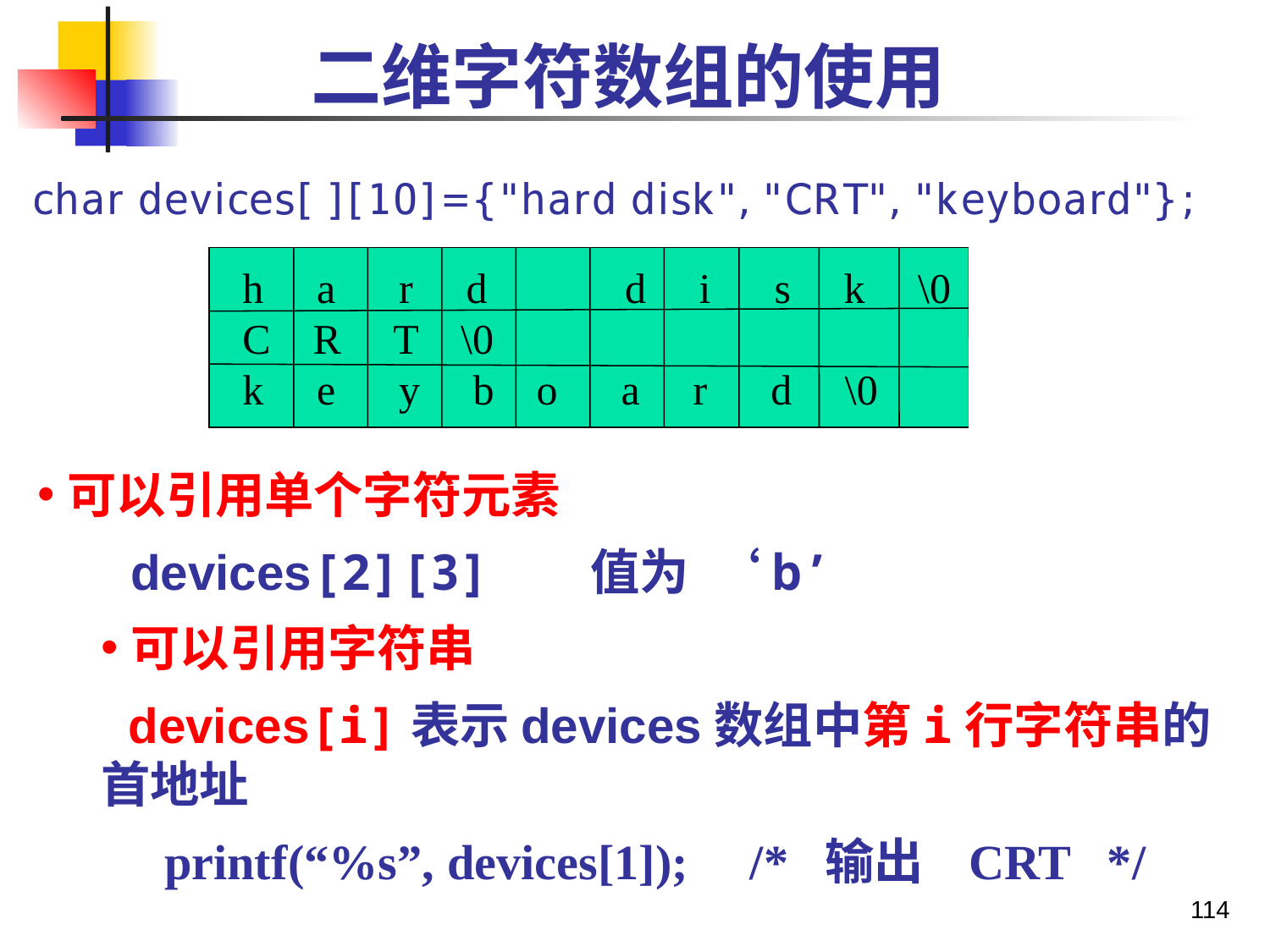

# 二维字符数组的使用
char devices[ ][10]={"hard disk", "CRT", "keyboard"};

  h     a      r     d             d     i      s     k     \0
  C    R     T    \0
  k     e      y     b    o      a     r      d     \0

可以引用单个字符元素
 devices[2][3]   值为  ‘b’
可以引用字符串
  devices[i]表示devices数组中第i行字符串的首地址
printf(“%s”, devices[1]);     /*  输出   CRT   */
114